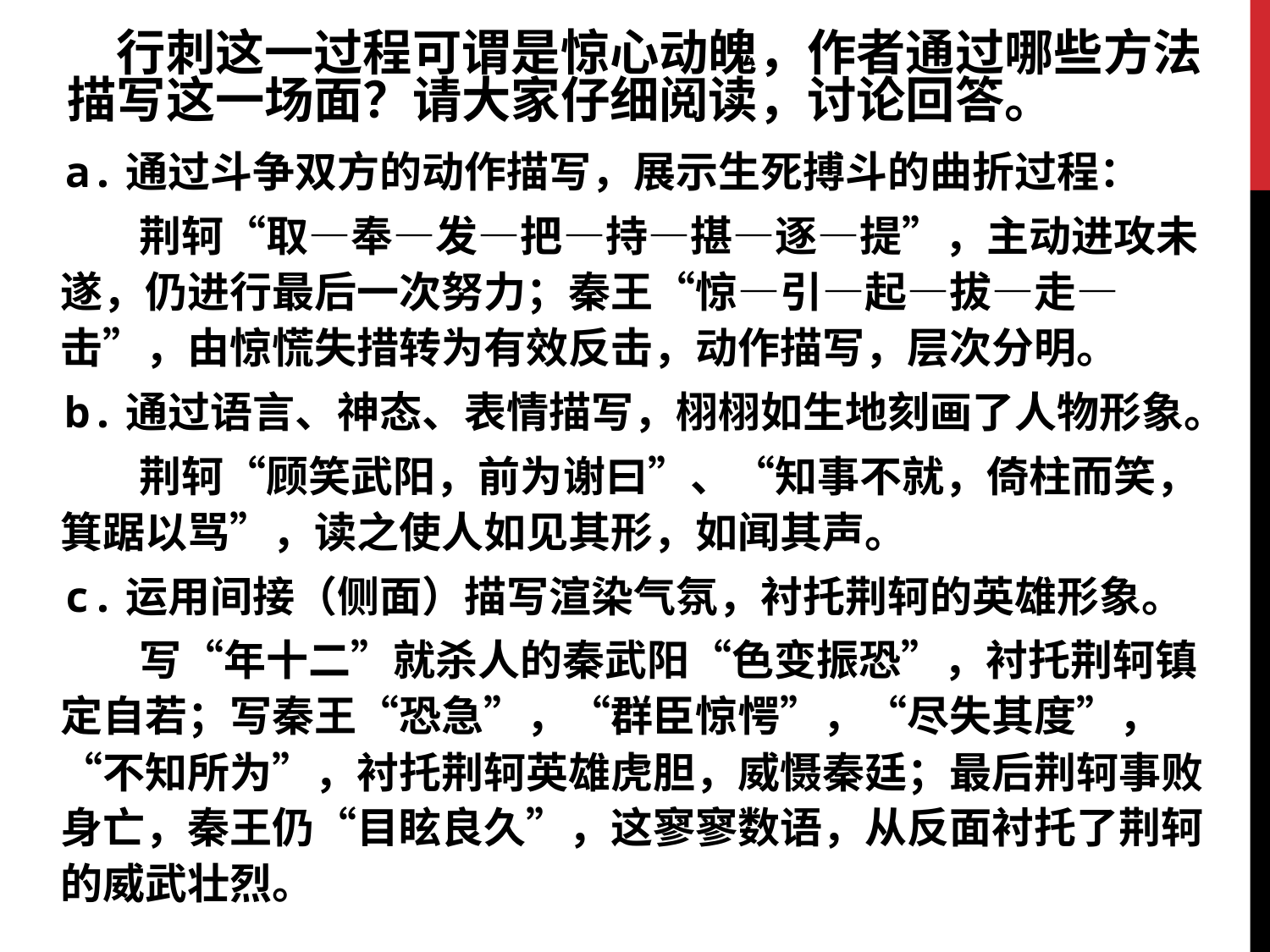

行刺这一过程可谓是惊心动魄，作者通过哪些方法描写这一场面？请大家仔细阅读，讨论回答。
　a.通过斗争双方的动作描写，展示生死搏斗的曲折过程：
　　　荆轲“取—奉—发—把—持—揕—逐—提”，主动进攻未遂，仍进行最后一次努力；秦王“惊—引—起—拔—走—击”，由惊慌失措转为有效反击，动作描写，层次分明。
　b.通过语言、神态、表情描写，栩栩如生地刻画了人物形象。
　　　荆轲“顾笑武阳，前为谢曰”、“知事不就，倚柱而笑，箕踞以骂”，读之使人如见其形，如闻其声。
　c.运用间接（侧面）描写渲染气氛，衬托荆轲的英雄形象。
　　　写“年十二”就杀人的秦武阳“色变振恐”，衬托荆轲镇定自若；写秦王“恐急”，“群臣惊愕”，“尽失其度”，“不知所为”，衬托荆轲英雄虎胆，威慑秦廷；最后荆轲事败身亡，秦王仍“目眩良久”，这寥寥数语，从反面衬托了荆轲的威武壮烈。